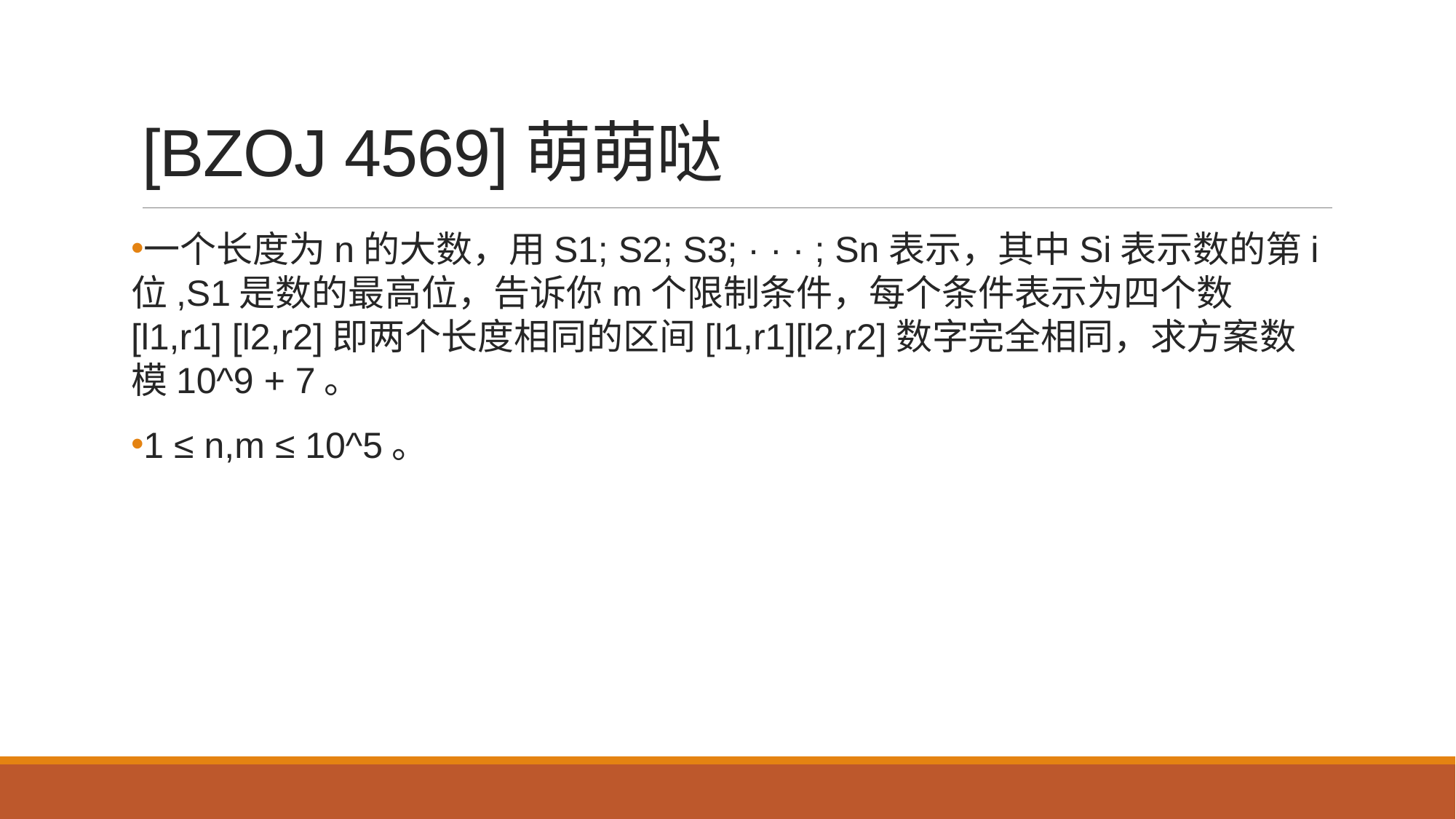

# [BZOJ 4569]萌萌哒
一个长度为n的大数，用S1; S2; S3; · · · ; Sn表示，其中Si表示数的第i位,S1是数的最高位，告诉你m个限制条件，每个条件表示为四个数[l1,r1] [l2,r2]即两个长度相同的区间[l1,r1][l2,r2]数字完全相同，求方案数模10^9 + 7。
1 ≤ n,m ≤ 10^5。